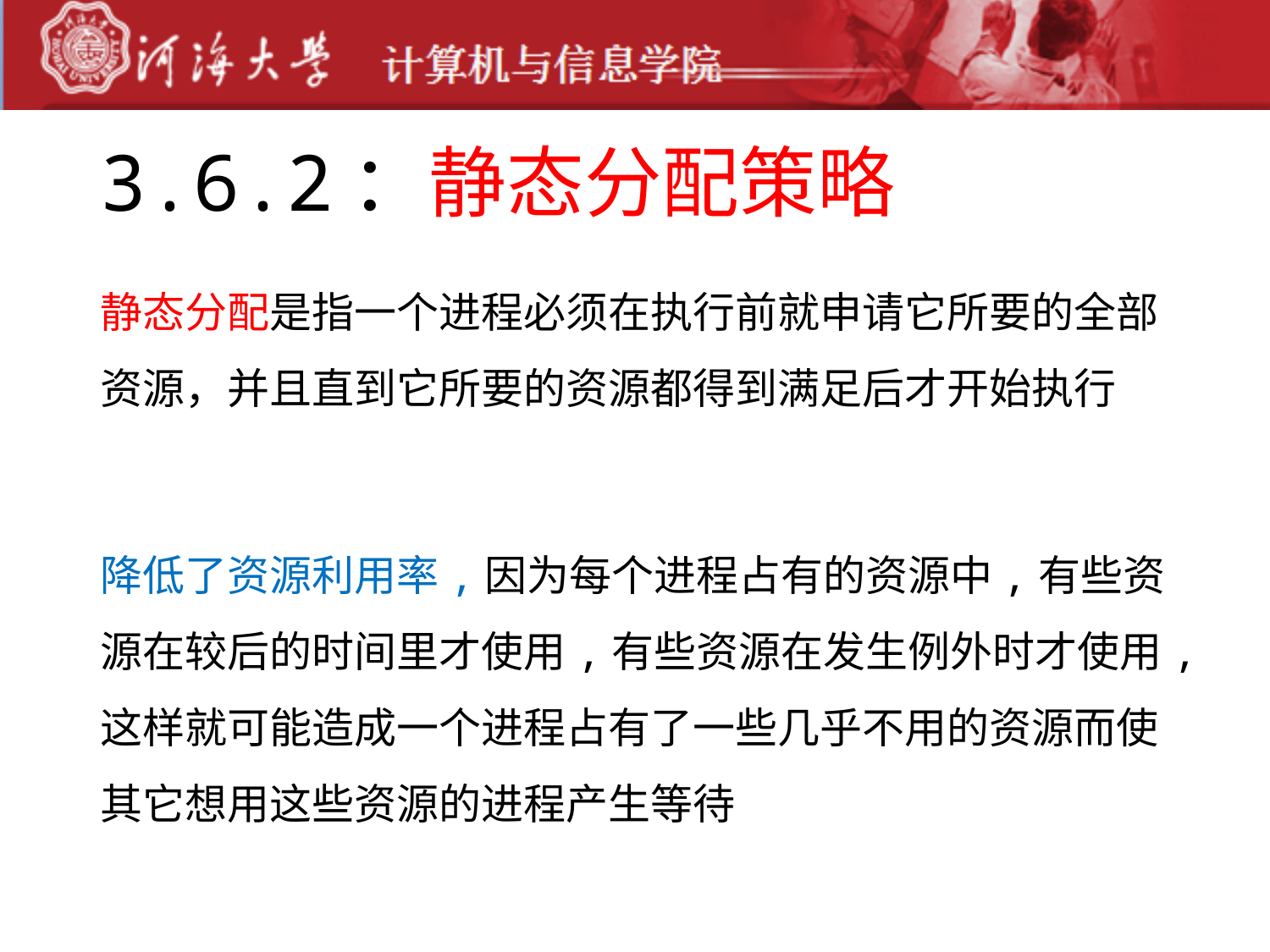

# 3.6.2：静态分配策略
静态分配是指一个进程必须在执行前就申请它所要的全部资源，并且直到它所要的资源都得到满足后才开始执行

降低了资源利用率,因为每个进程占有的资源中,有些资源在较后的时间里才使用,有些资源在发生例外时才使用,这样就可能造成一个进程占有了一些几乎不用的资源而使其它想用这些资源的进程产生等待